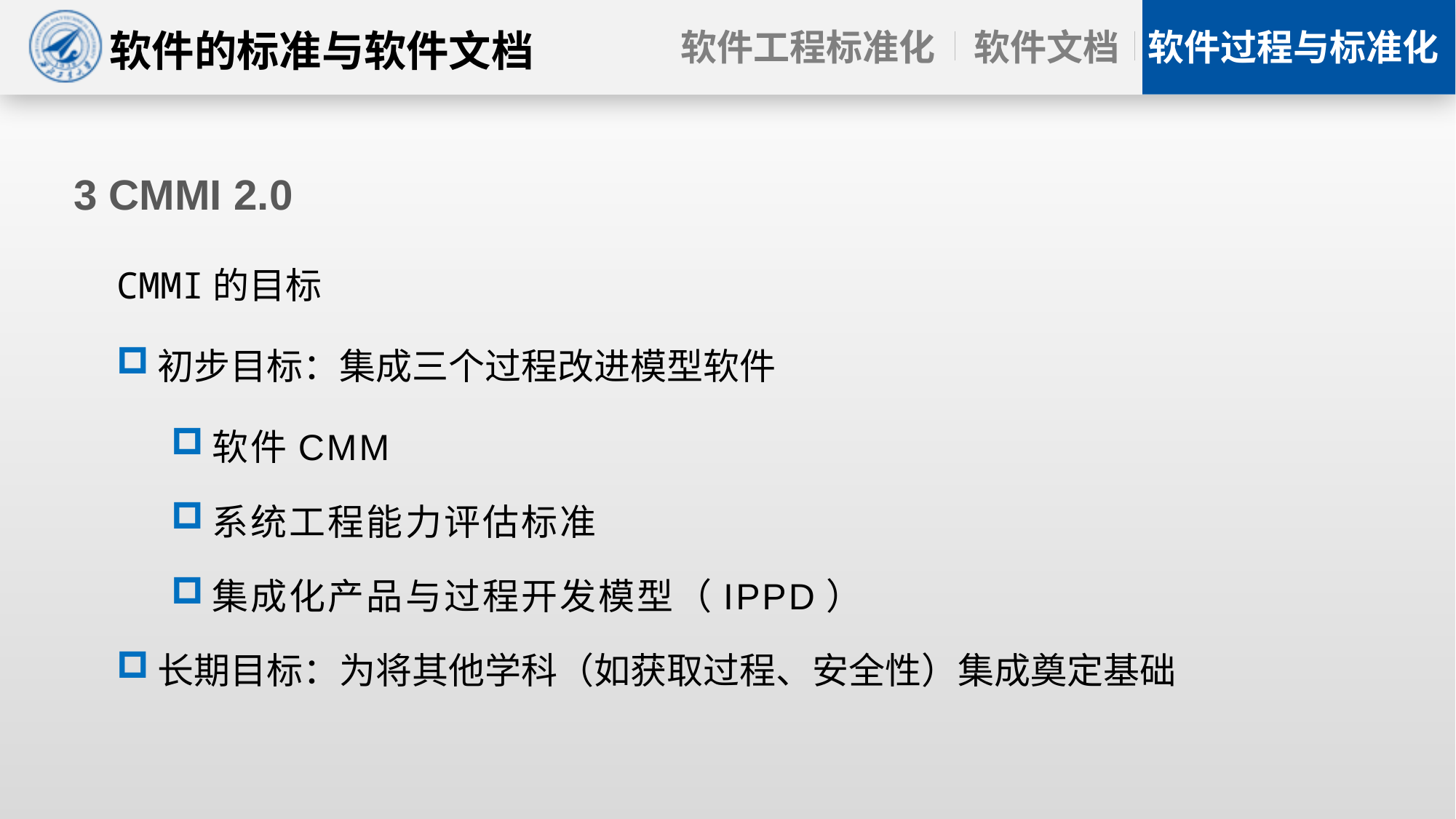

# 3 CMMI 2.0
CMMI的目标
初步目标：集成三个过程改进模型软件
软件CMM
系统工程能力评估标准
集成化产品与过程开发模型（IPPD）
长期目标：为将其他学科（如获取过程、安全性）集成奠定基础